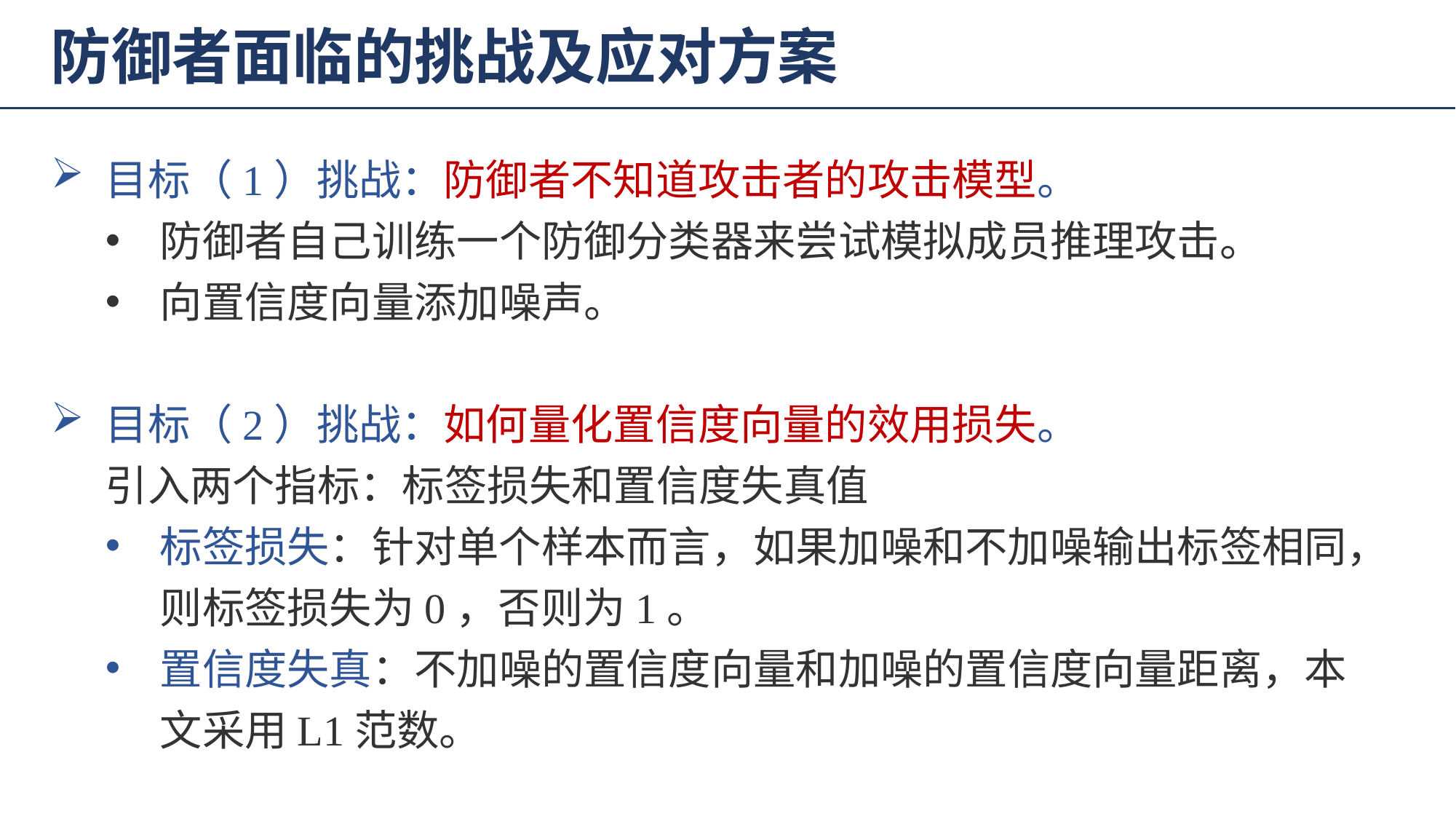

防御者面临的挑战及应对方案
目标（1）挑战：防御者不知道攻击者的攻击模型。
防御者自己训练一个防御分类器来尝试模拟成员推理攻击。
向置信度向量添加噪声。

目标（2）挑战：如何量化置信度向量的效用损失。
引入两个指标：标签损失和置信度失真值
标签损失：针对单个样本而言，如果加噪和不加噪输出标签相同，则标签损失为0，否则为1。
置信度失真：不加噪的置信度向量和加噪的置信度向量距离，本文采用L1范数。